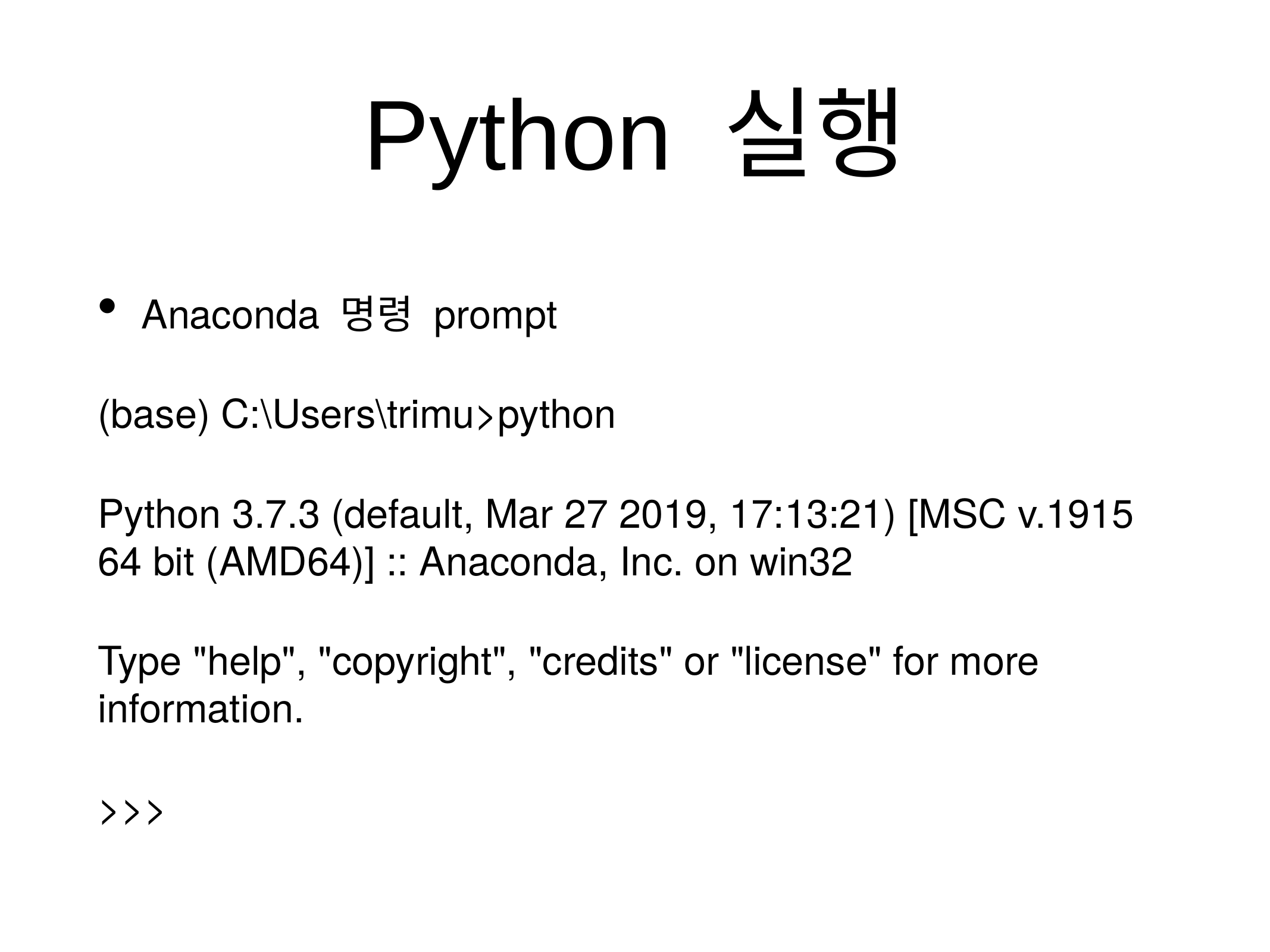

# Python 실행
Anaconda 명령 prompt
(base) C:\Users\trimu>python
Python 3.7.3 (default, Mar 27 2019, 17:13:21) [MSC v.1915 64 bit (AMD64)] :: Anaconda, Inc. on win32
Type "help", "copyright", "credits" or "license" for more information.
>>>